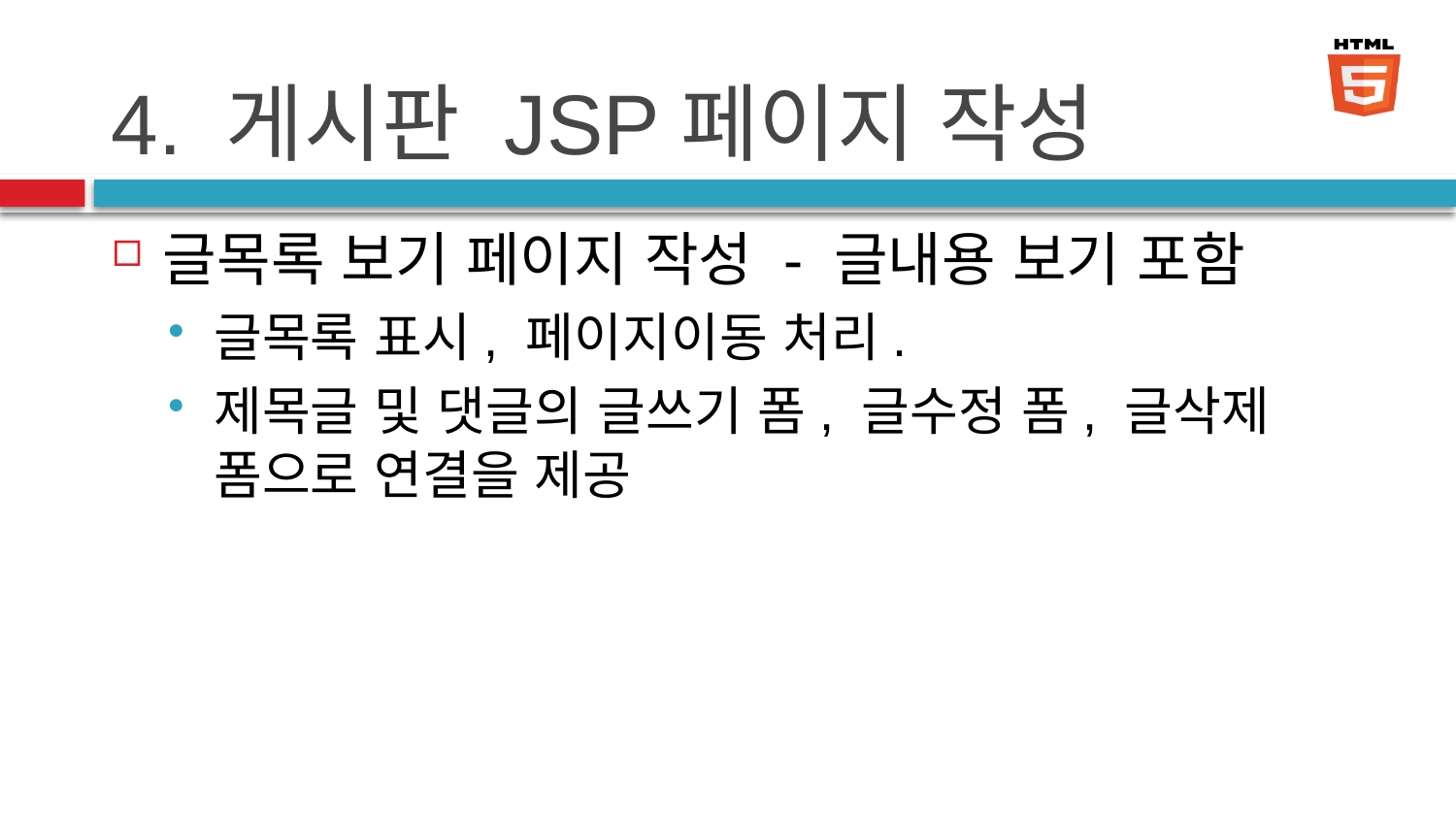

# 4. 게시판 JSP페이지 작성
글목록 보기 페이지 작성 - 글내용 보기 포함
글목록 표시, 페이지이동 처리.
제목글 및 댓글의 글쓰기 폼, 글수정 폼, 글삭제 폼으로 연결을 제공